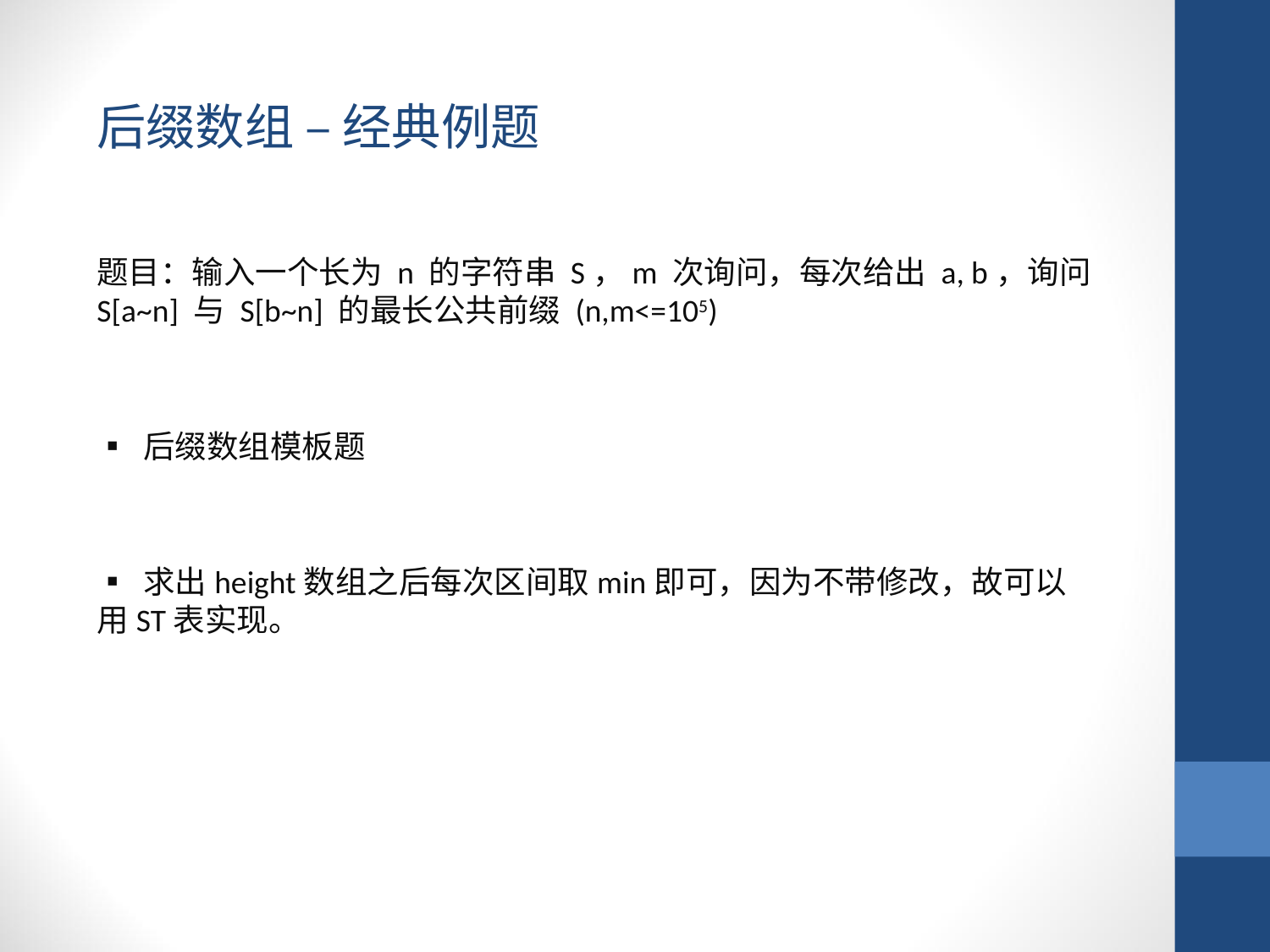

后缀数组 – 经典例题
题目：输入一个长为 n 的字符串 S，m 次询问，每次给出 a, b，询问S[a~n] 与 S[b~n] 的最长公共前缀 (n,m<=105)
▪ 后缀数组模板题
▪ 求出height数组之后每次区间取min即可，因为不带修改，故可以用ST表实现。